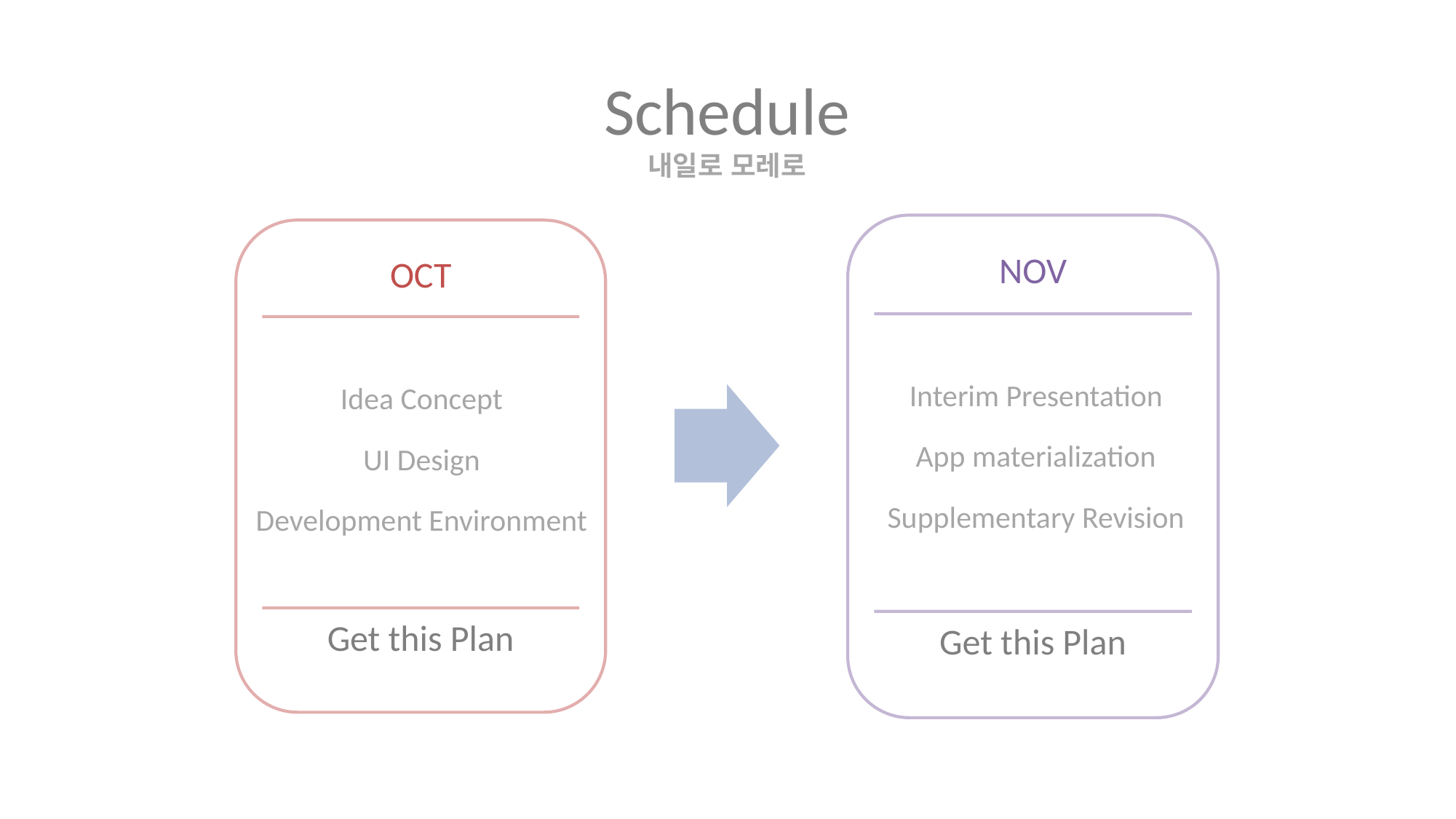

Schedule
내일로 모레로

NOV
Get this Plan

OCT
Get this Plan
Interim Presentation
App materialization
Supplementary Revision
Idea Concept
UI Design
Development Environment